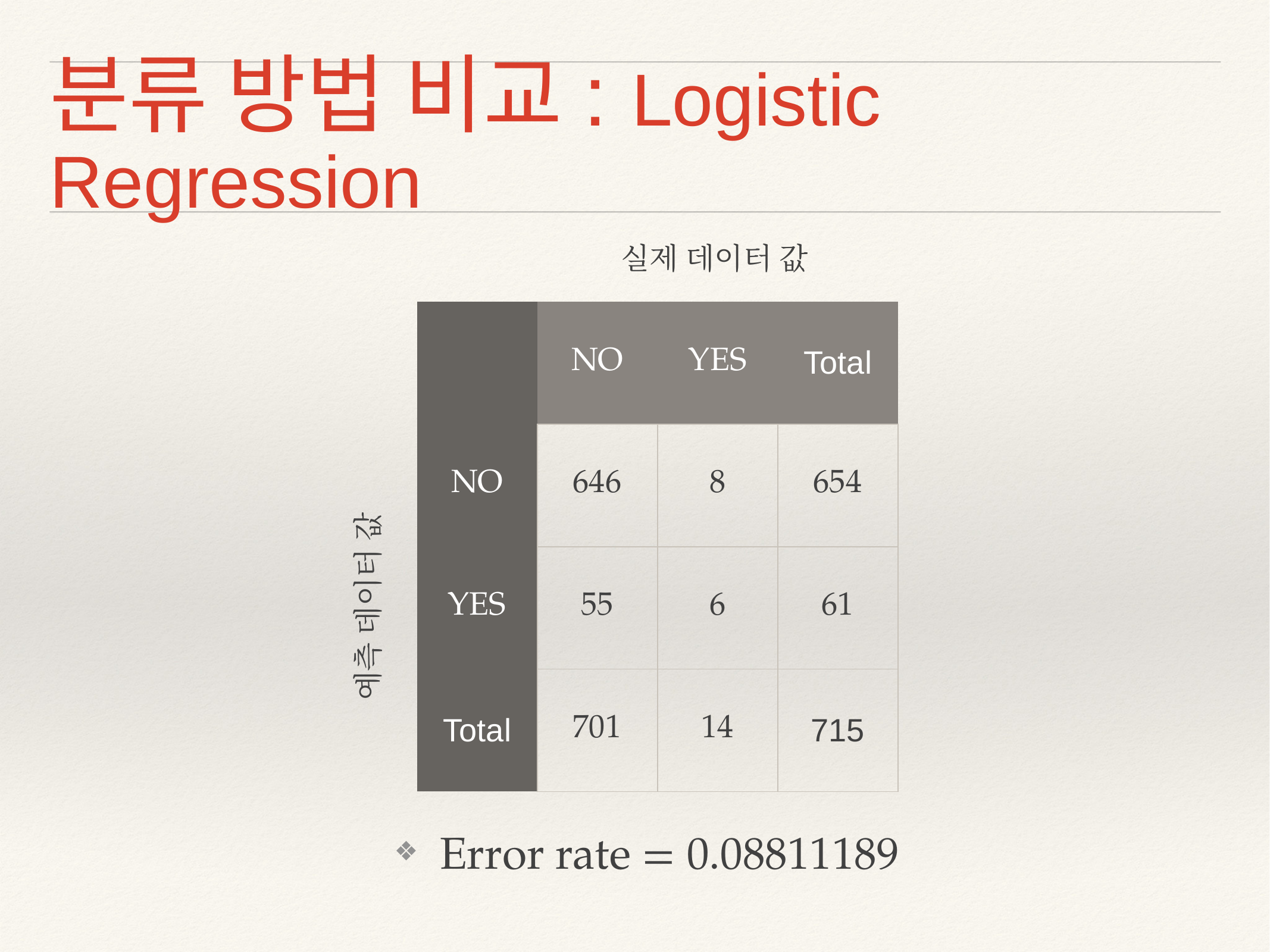

# 분류 방법 비교: Logistic Regression
실제 데이터 값
|  | NO | YES | Total |
| --- | --- | --- | --- |
| NO | 646 | 8 | 654 |
| YES | 55 | 6 | 61 |
| Total | 701 | 14 | 715 |
예측 데이터 값
Error rate = 0.08811189